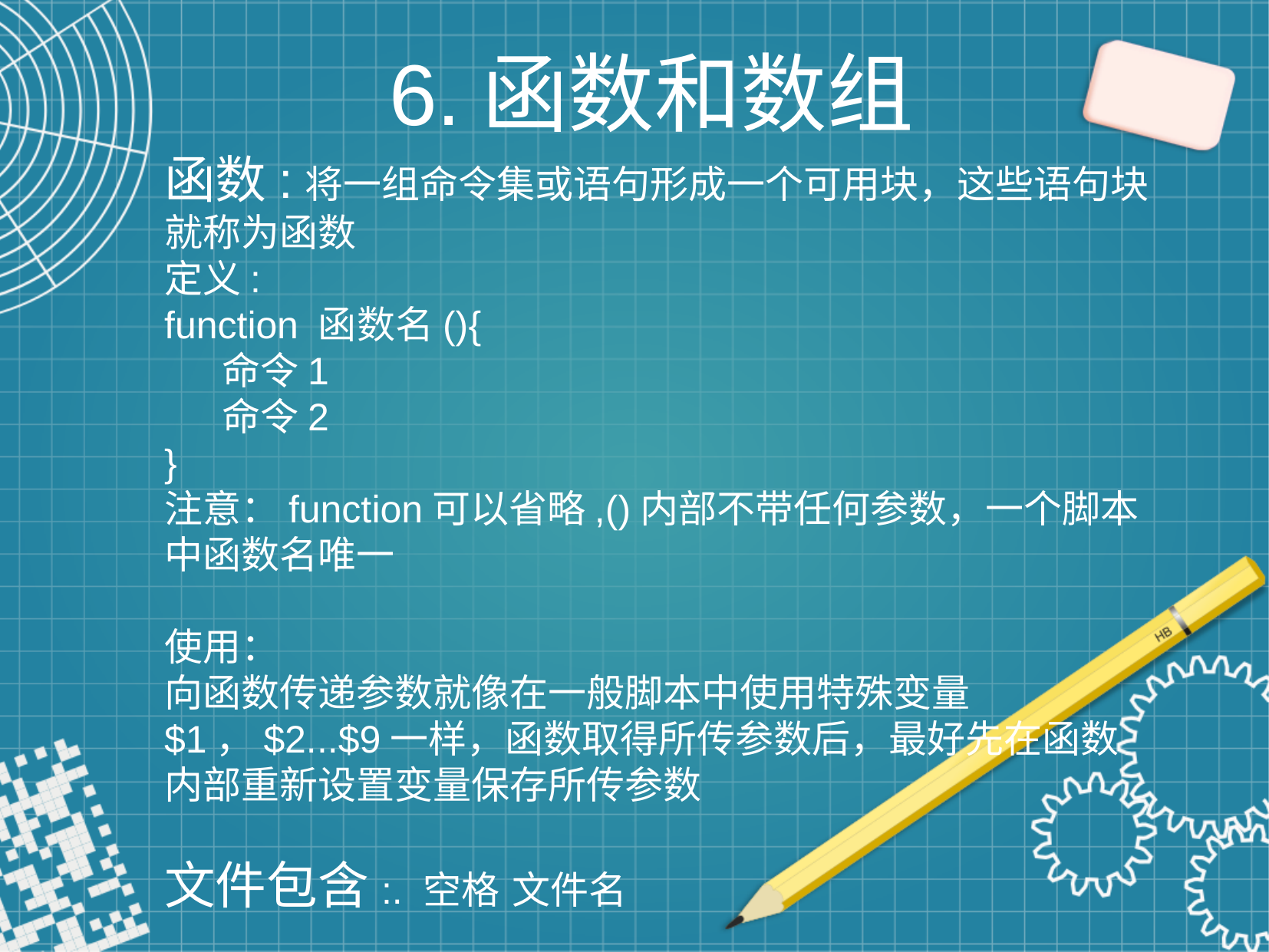

6.函数和数组
函数:将一组命令集或语句形成一个可用块，这些语句块就称为函数
定义:
function 函数名(){
命令1
命令2
}
注意：function可以省略,()内部不带任何参数，一个脚本中函数名唯一

使用：
向函数传递参数就像在一般脚本中使用特殊变量$1，$2...$9一样，函数取得所传参数后，最好先在函数内部重新设置变量保存所传参数

文件包含:. 空格 文件名